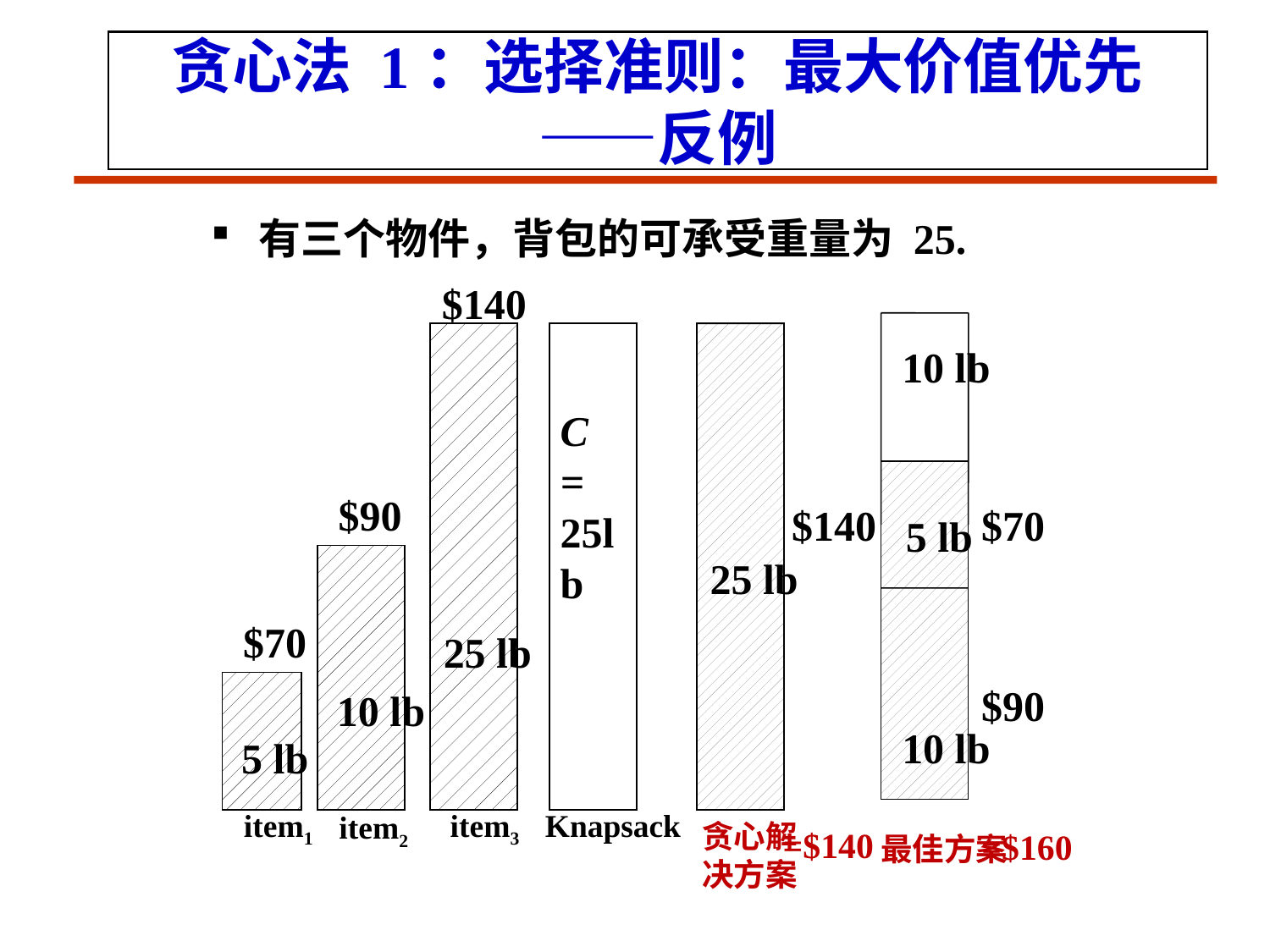

# 贪心法 1：选择准则：最大价值优先 ——反例
有三个物件，背包的可承受重量为 25.
$140

10 lb
C = 25lb

$90
$140
$70
5 lb

25 lb

$70
25 lb

$90
10 lb

10 lb

5 lb
item1
item3
Knapsack
item2
贪心解
决方案
=$140
=$160
最佳方案